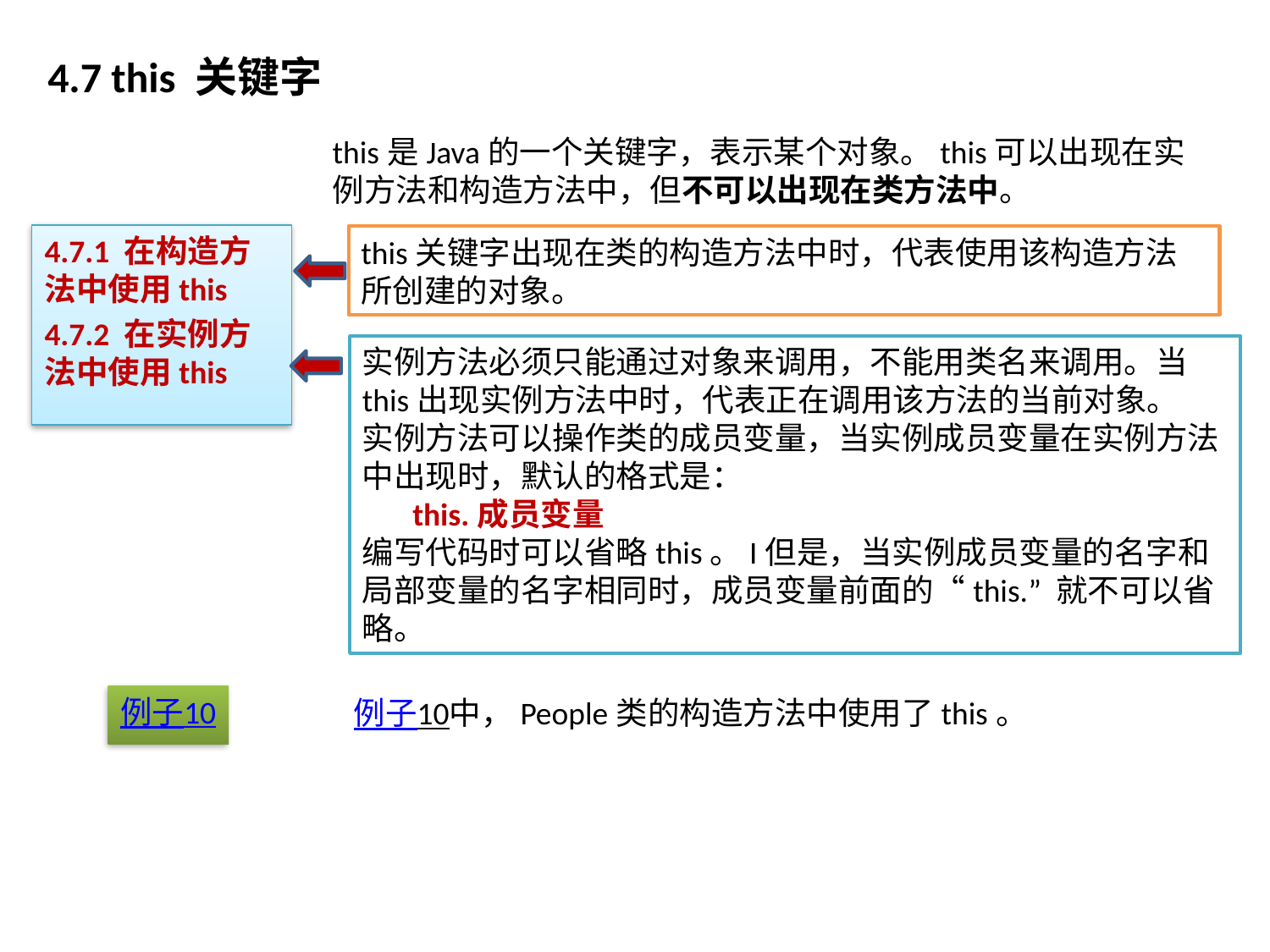

# 4.7 this 关键字
this是Java的一个关键字，表示某个对象。this可以出现在实例方法和构造方法中，但不可以出现在类方法中。
4.7.1 在构造方法中使用this
4.7.2 在实例方法中使用this
this关键字出现在类的构造方法中时，代表使用该构造方法所创建的对象。

实例方法必须只能通过对象来调用，不能用类名来调用。当this出现实例方法中时，代表正在调用该方法的当前对象。
实例方法可以操作类的成员变量，当实例成员变量在实例方法中出现时，默认的格式是：
       this.成员变量
编写代码时可以省略this。I但是，当实例成员变量的名字和局部变量的名字相同时，成员变量前面的“this.” 就不可以省略。

例子10
例子10中，People类的构造方法中使用了this。